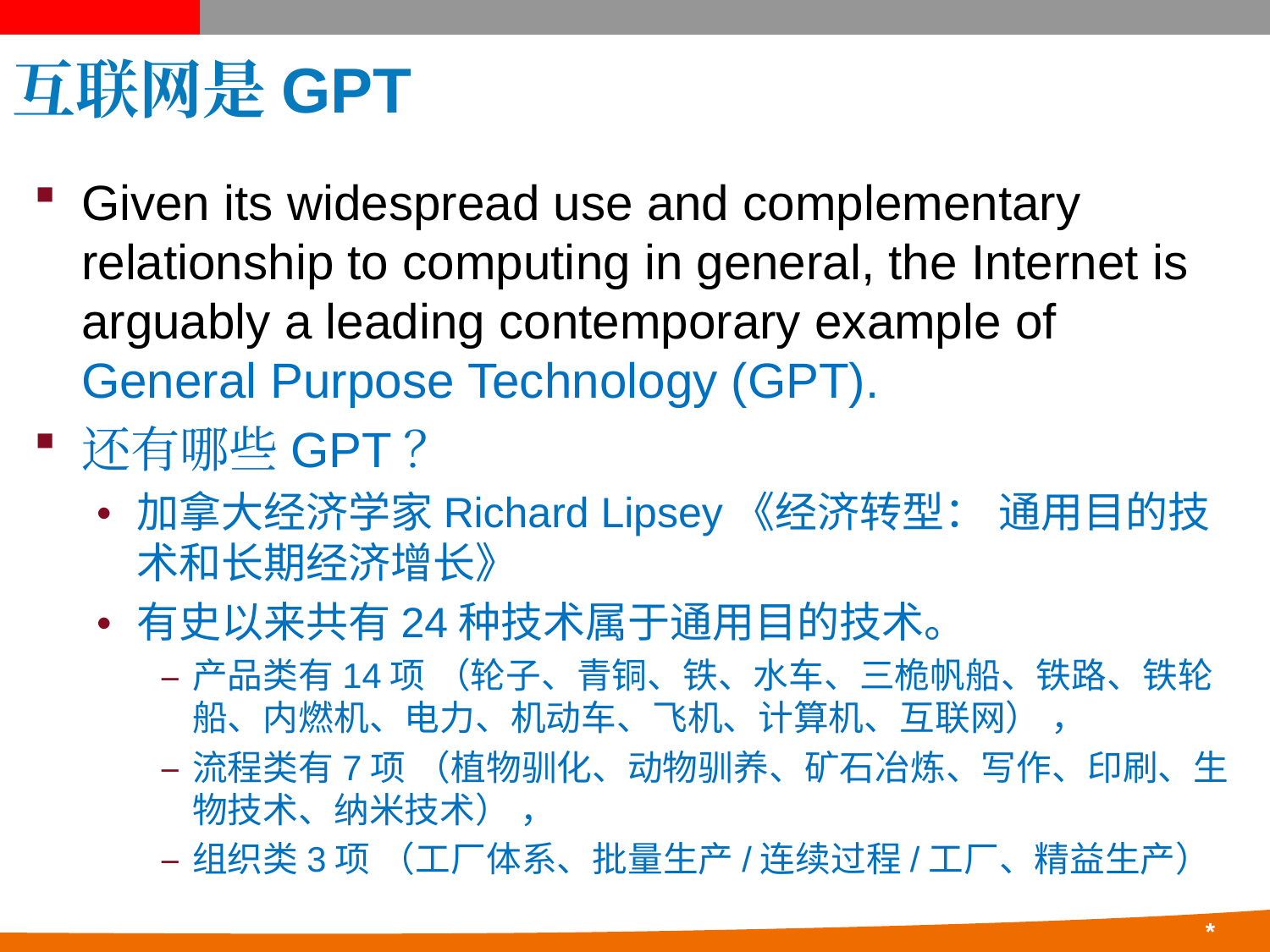

# 互联网是GPT
Given its widespread use and complementary relationship to computing in general, the Internet is arguably a leading contemporary example of  General Purpose Technology (GPT).
还有哪些GPT？
加拿大经济学家Richard Lipsey《经济转型： 通用目的技术和长期经济增长》
有史以来共有24种技术属于通用目的技术。
产品类有14项 （轮子、青铜、铁、水车、三桅帆船、铁路、铁轮船、内燃机、电力、机动车、飞机、计算机、互联网） ，
流程类有7项 （植物驯化、动物驯养、矿石冶炼、写作、印刷、生物技术、纳米技术） ，
组织类3项 （工厂体系、批量生产/连续过程/工厂、精益生产）